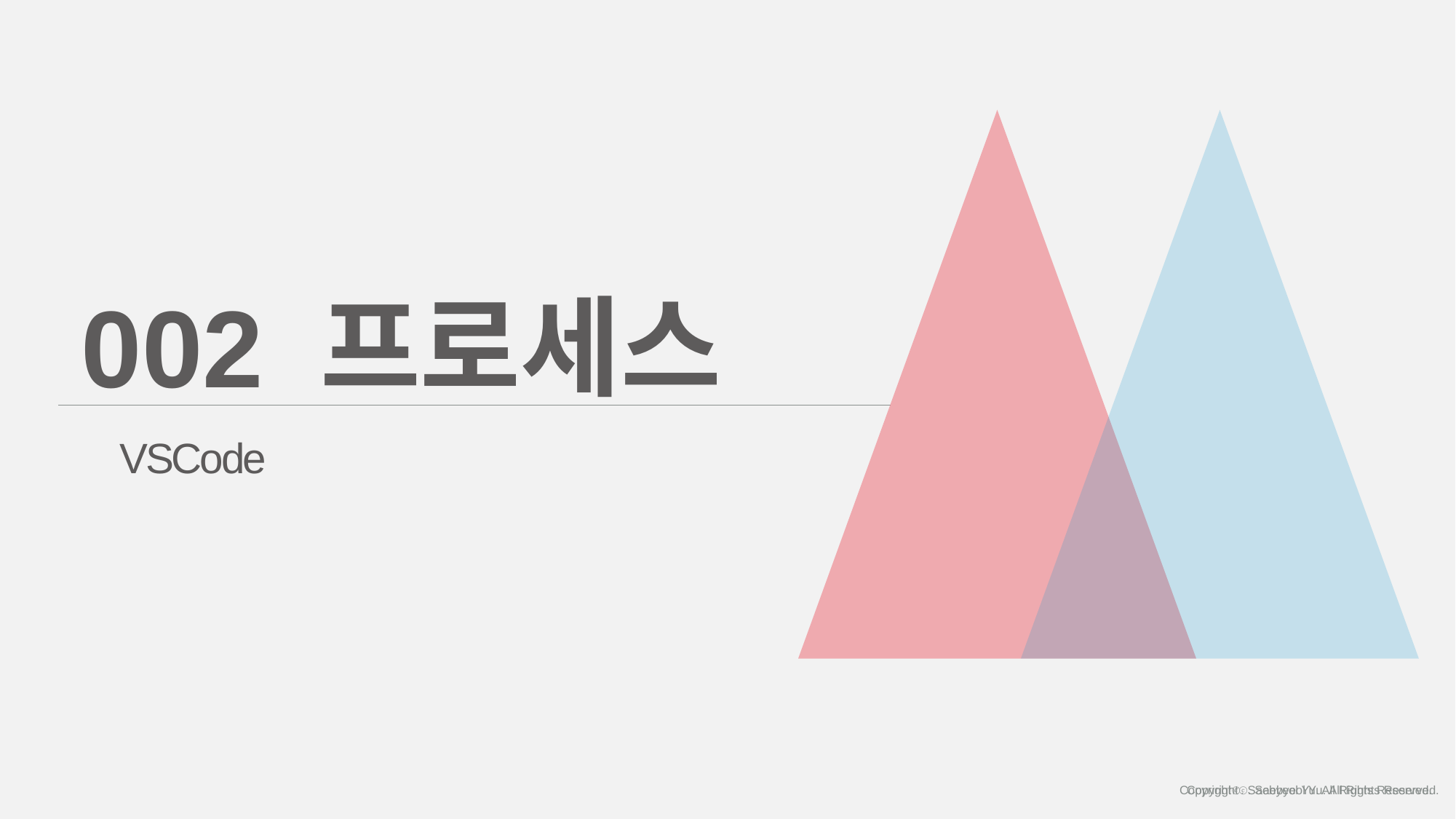

002 프로세스
VSCode
Copyrightⓒ. Saebyeol Yu. All Rights Reserved.